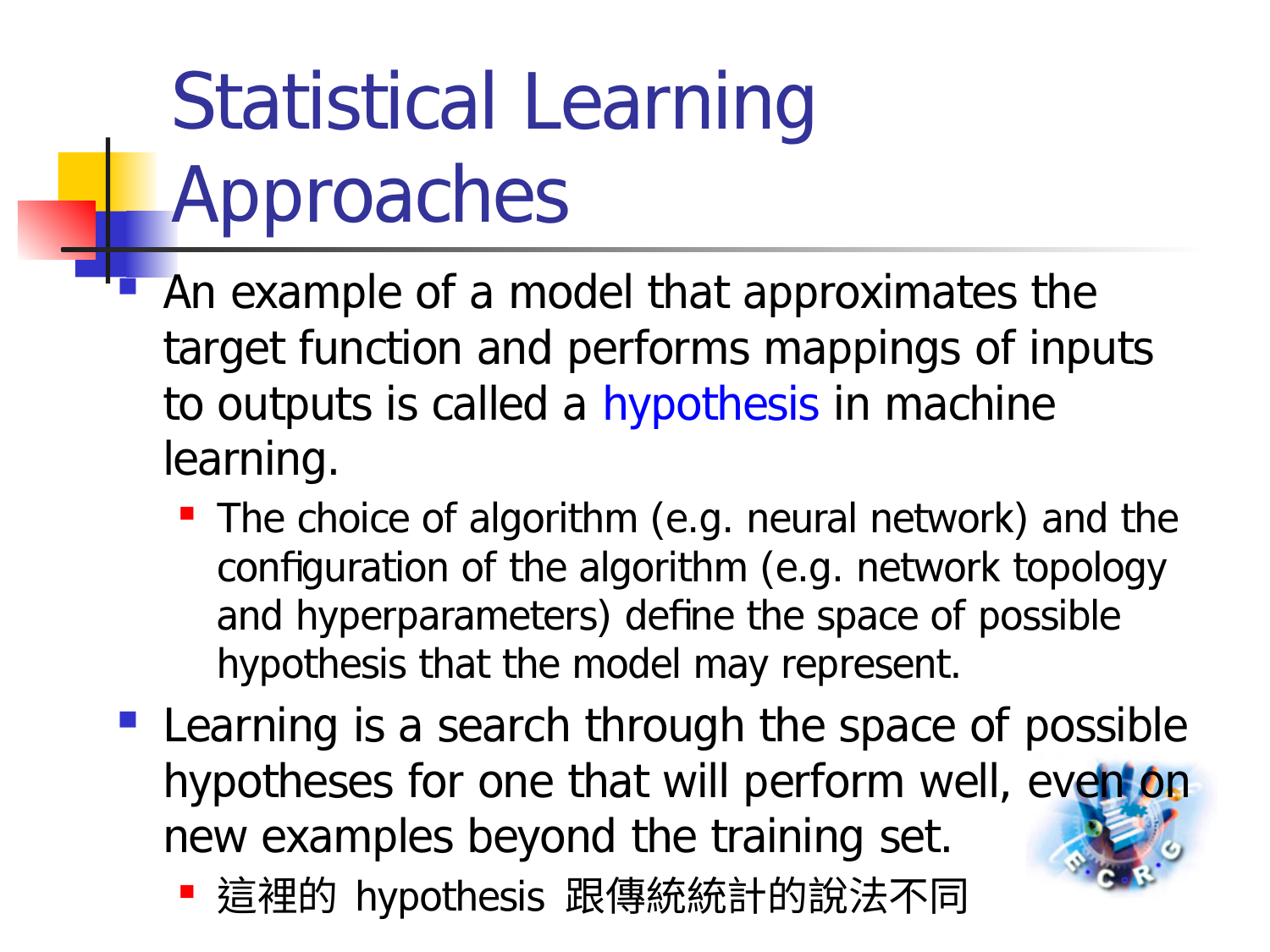

# Statistical Learning Approaches
An example of a model that approximates the target function and performs mappings of inputs to outputs is called a hypothesis in machine learning.
The choice of algorithm (e.g. neural network) and the configuration of the algorithm (e.g. network topology and hyperparameters) define the space of possible hypothesis that the model may represent.
Learning is a search through the space of possible hypotheses for one that will perform well, even on new examples beyond the training set.
這裡的 hypothesis 跟傳統統計的說法不同